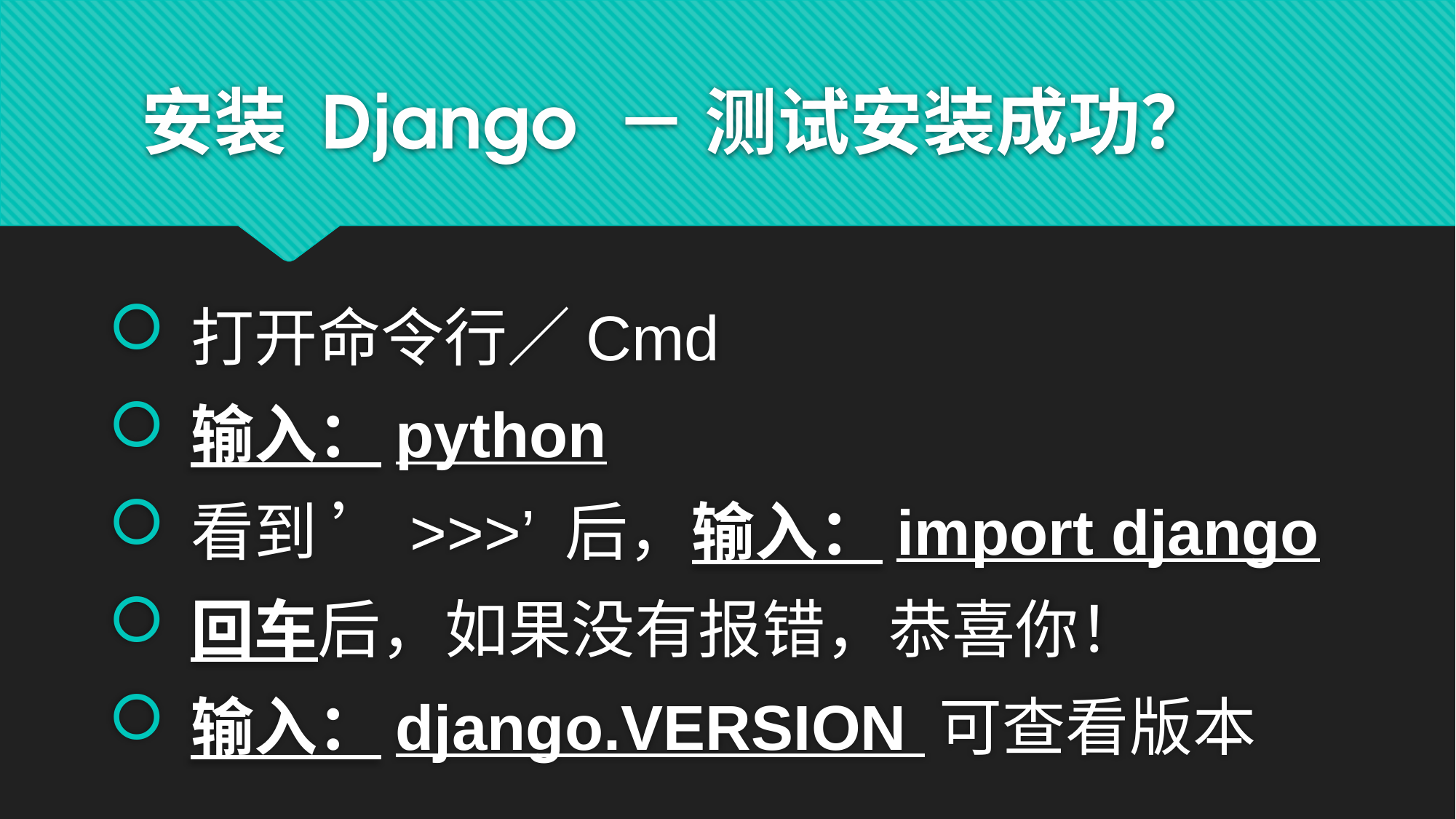

# 安装 Django － 测试安装成功？
 打开命令行／Cmd
 输入：python
 看到 ’>>>’ 后，输入：import django
 回车后，如果没有报错，恭喜你！
 输入：django.VERSION 可查看版本